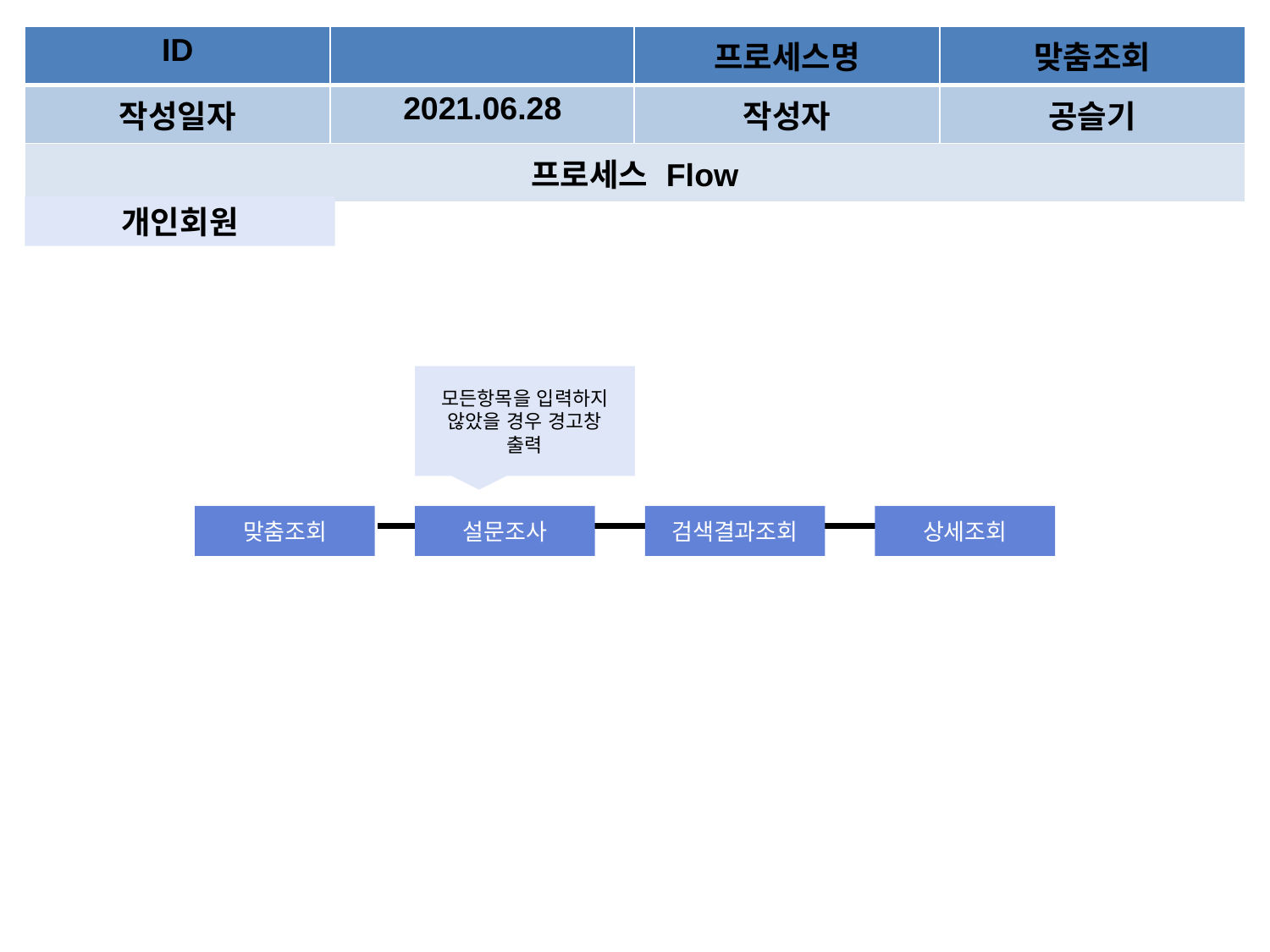

| ID |  |  | 프로세스명 | 맞춤조회 |
| --- | --- | --- | --- | --- |
| 작성일자 |  | 2021.06.28 | 작성자 | 공슬기 |
| 프로세스 Flow |  |  |  |  |
개인회원
모든항목을 입력하지 않았을 경우 경고창 출력
맞춤조회
설문조사
검색결과조회
상세조회